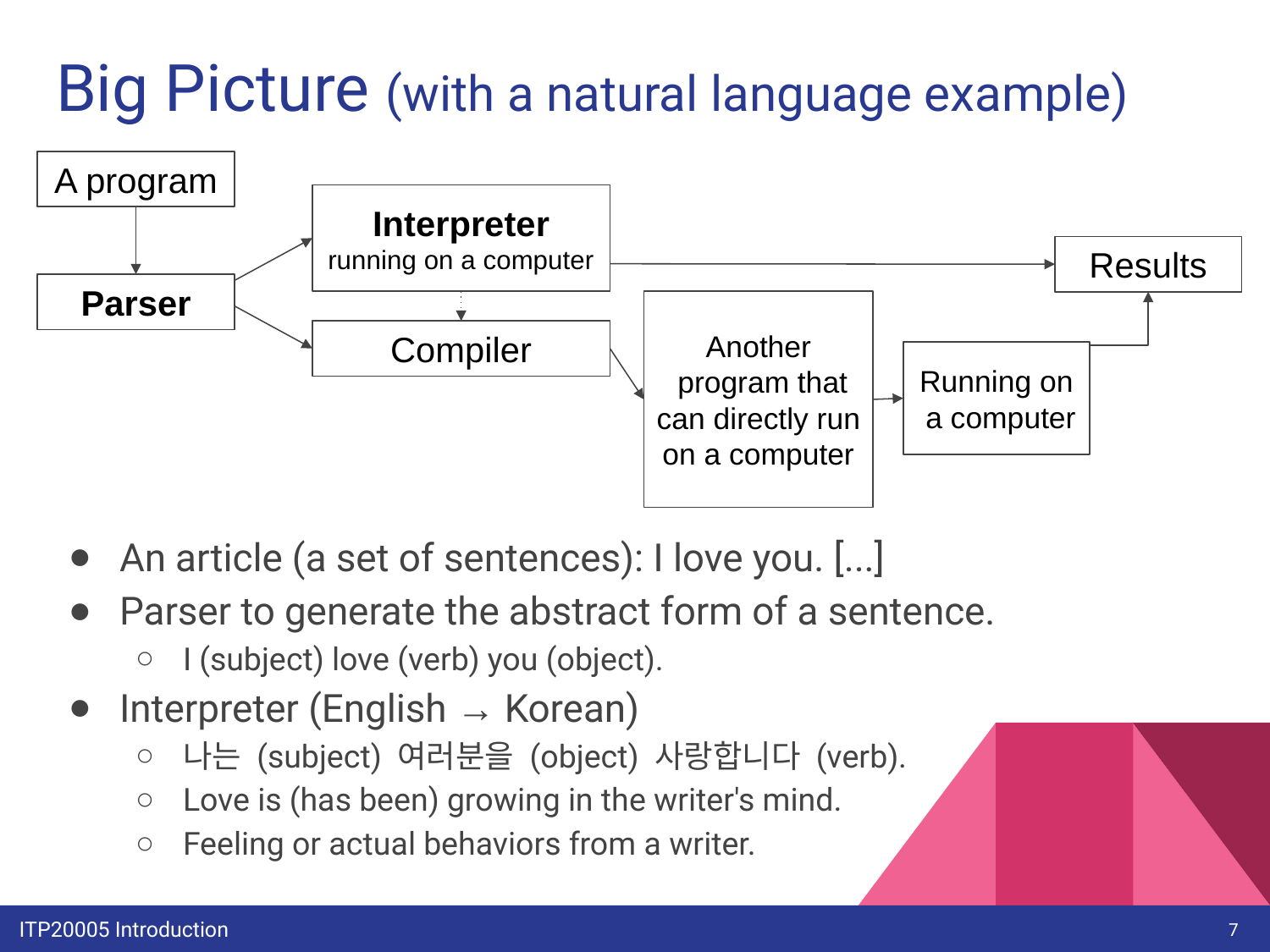

# Big Picture (with a natural language example)
A program
Interpreter running on a computer
Results
Parser
Another
 program that can directly run on a computer
Compiler
Running on
 a computer
An article (a set of sentences): I love you. [...]
Parser to generate the abstract form of a sentence.
I (subject) love (verb) you (object).
Interpreter (English → Korean)
나는 (subject) 여러분을 (object) 사랑합니다 (verb).
Love is (has been) growing in the writer's mind.
Feeling or actual behaviors from a writer.
7